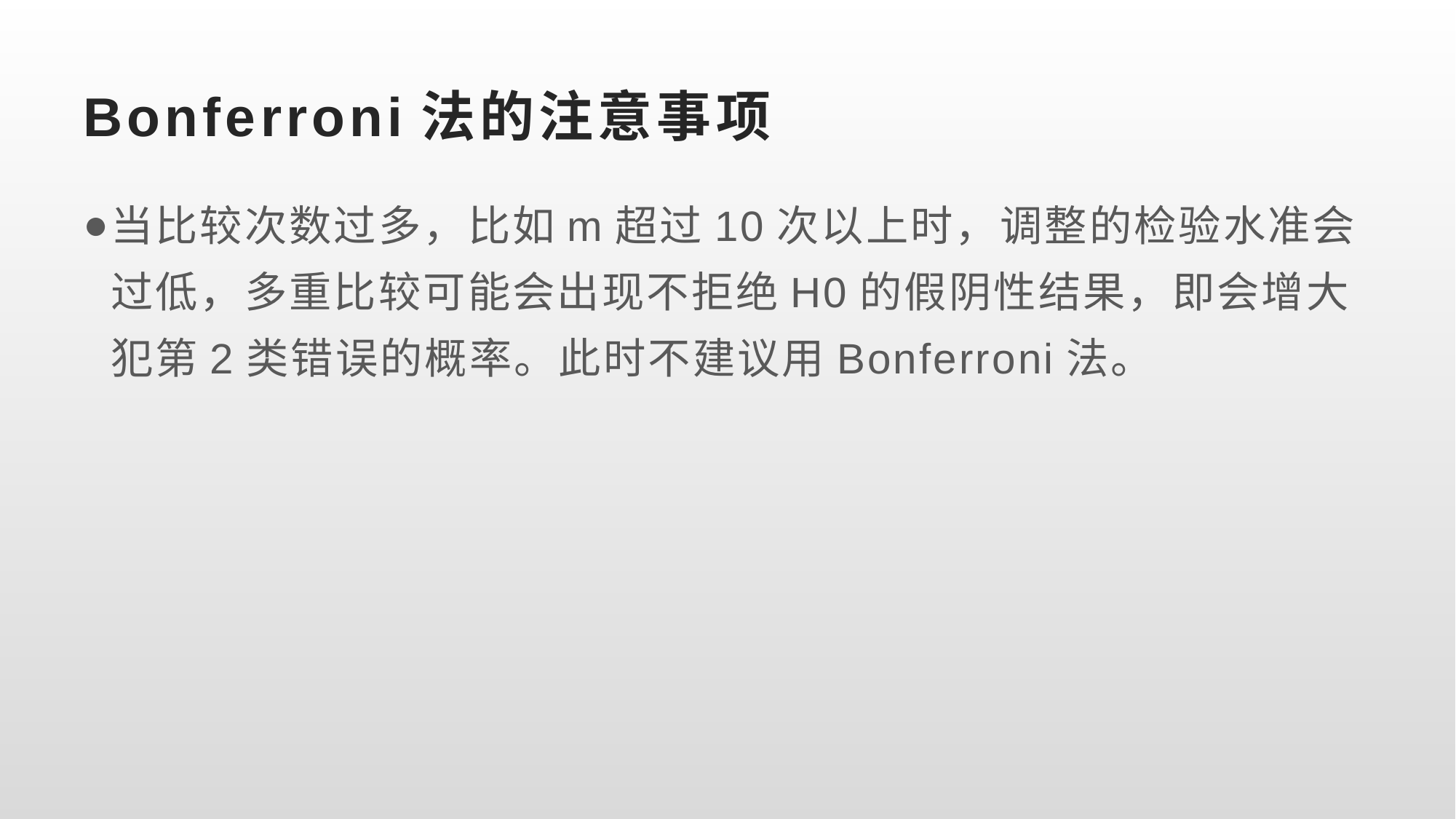

# Bonferroni法的注意事项
当比较次数过多，比如m超过10次以上时，调整的检验水准会过低，多重比较可能会出现不拒绝H0的假阴性结果，即会增大犯第2类错误的概率。此时不建议用Bonferroni法。